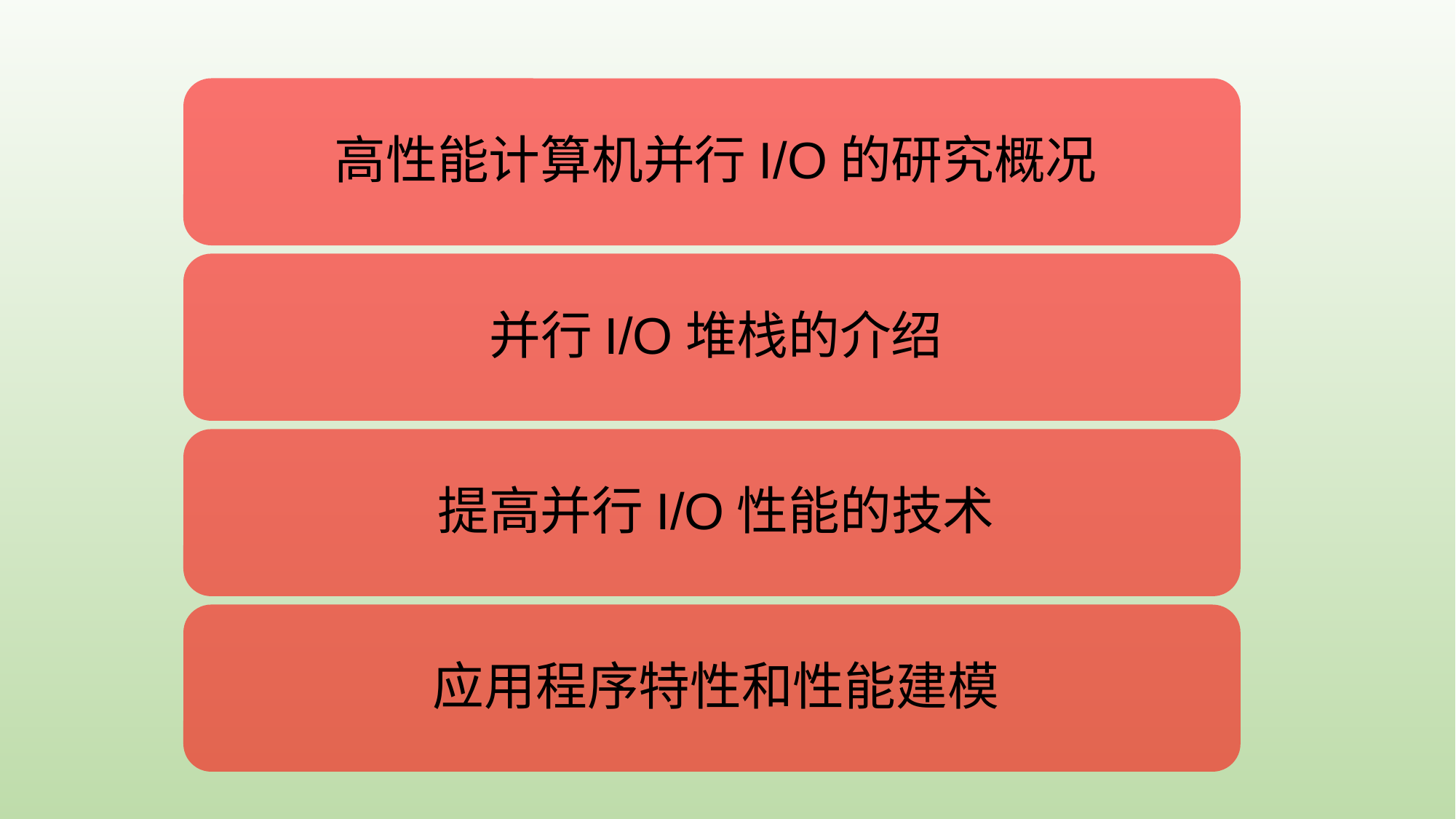

#
高性能计算机并行I/O的研究概况
并行I/O堆栈的介绍
提高并行I/O性能的技术
应用程序特性和性能建模